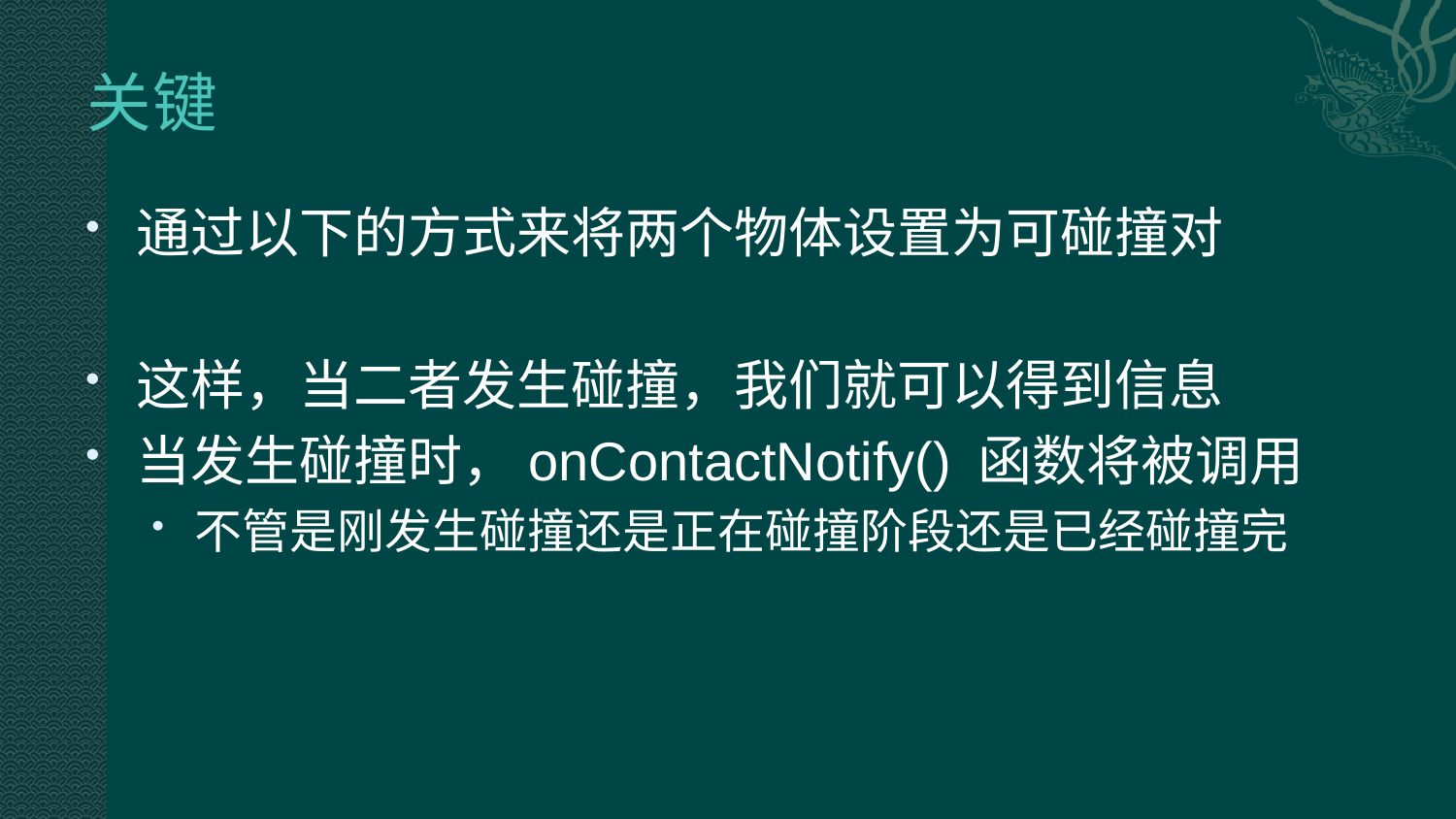

# 关键
通过以下的方式来将两个物体设置为可碰撞对

这样，当二者发生碰撞，我们就可以得到信息
当发生碰撞时，onContactNotify() 函数将被调用
不管是刚发生碰撞还是正在碰撞阶段还是已经碰撞完